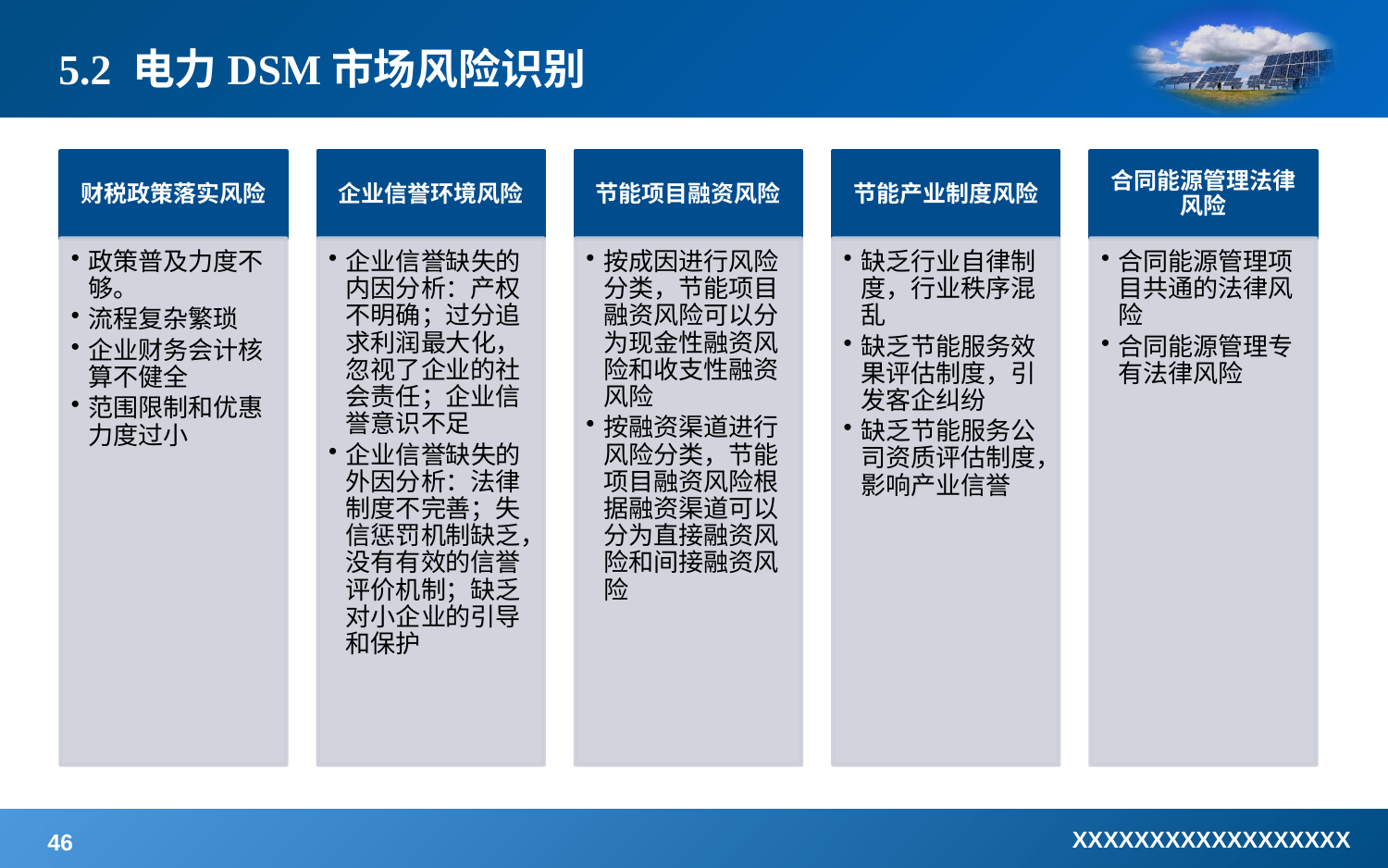

# 5.2 电力DSM市场风险识别
财税政策落实风险
政策普及力度不够。
流程复杂繁琐
企业财务会计核算不健全
范围限制和优惠力度过小
企业信誉环境风险
企业信誉缺失的内因分析：产权不明确；过分追求利润最大化，忽视了企业的社会责任；企业信誉意识不足
企业信誉缺失的外因分析：法律制度不完善；失信惩罚机制缺乏，没有有效的信誉评价机制；缺乏对小企业的引导和保护
节能项目融资风险
按成因进行风险分类，节能项目融资风险可以分为现金性融资风险和收支性融资风险
按融资渠道进行风险分类，节能项目融资风险根据融资渠道可以分为直接融资风险和间接融资风险
节能产业制度风险
缺乏行业自律制度，行业秩序混乱
缺乏节能服务效果评估制度，引发客企纠纷
缺乏节能服务公司资质评估制度，影响产业信誉
合同能源管理法律风险
合同能源管理项目共通的法律风险
合同能源管理专有法律风险